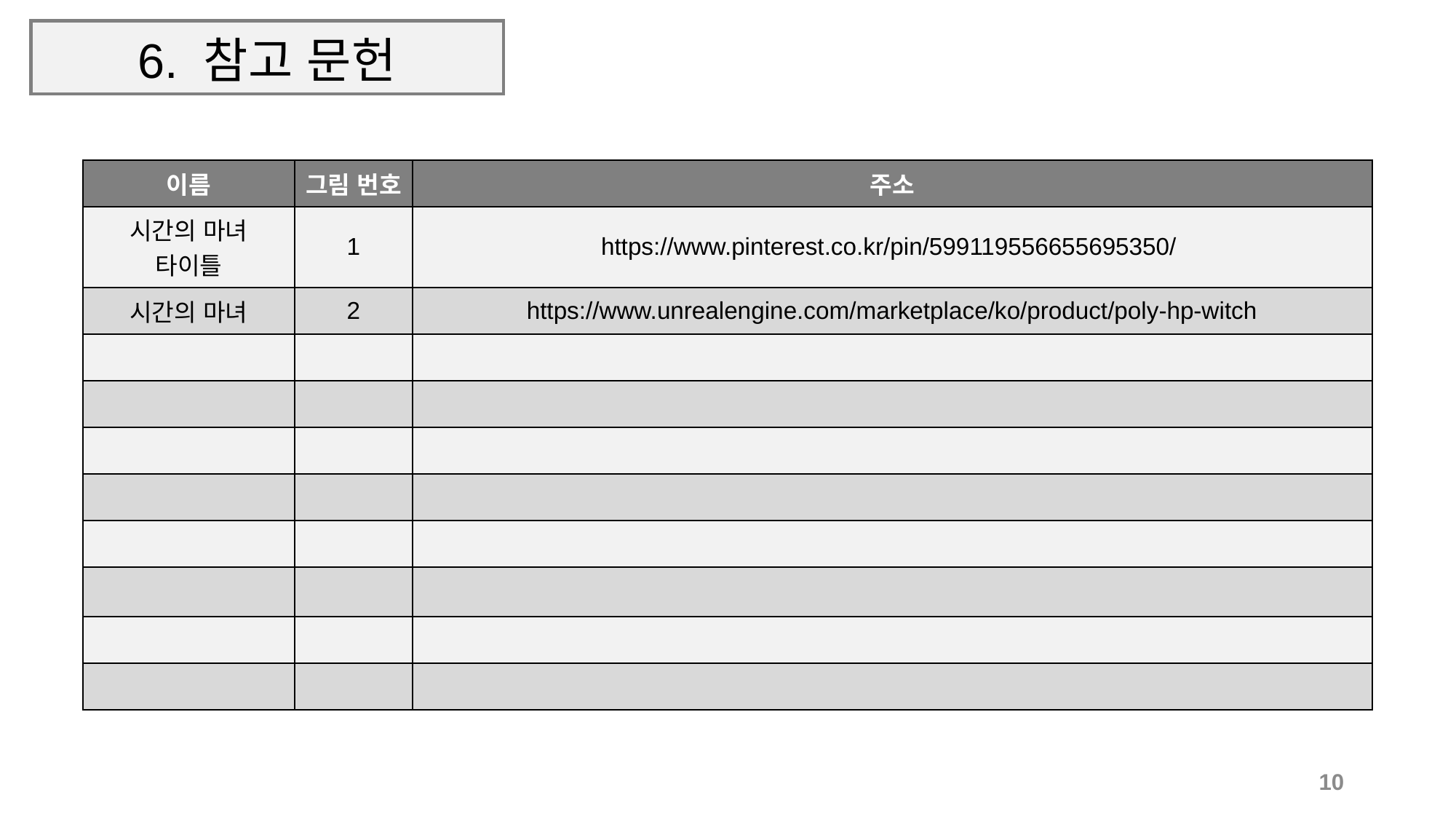

# 6. 참고 문헌
| 이름 | 그림 번호 | 주소 |
| --- | --- | --- |
| 시간의 마녀 타이틀 | 1 | https://www.pinterest.co.kr/pin/599119556655695350/ |
| 시간의 마녀 | 2 | https://www.unrealengine.com/marketplace/ko/product/poly-hp-witch |
|  |  |  |
|  |  |  |
|  |  |  |
|  |  |  |
|  |  |  |
|  |  |  |
|  |  |  |
|  |  |  |
10